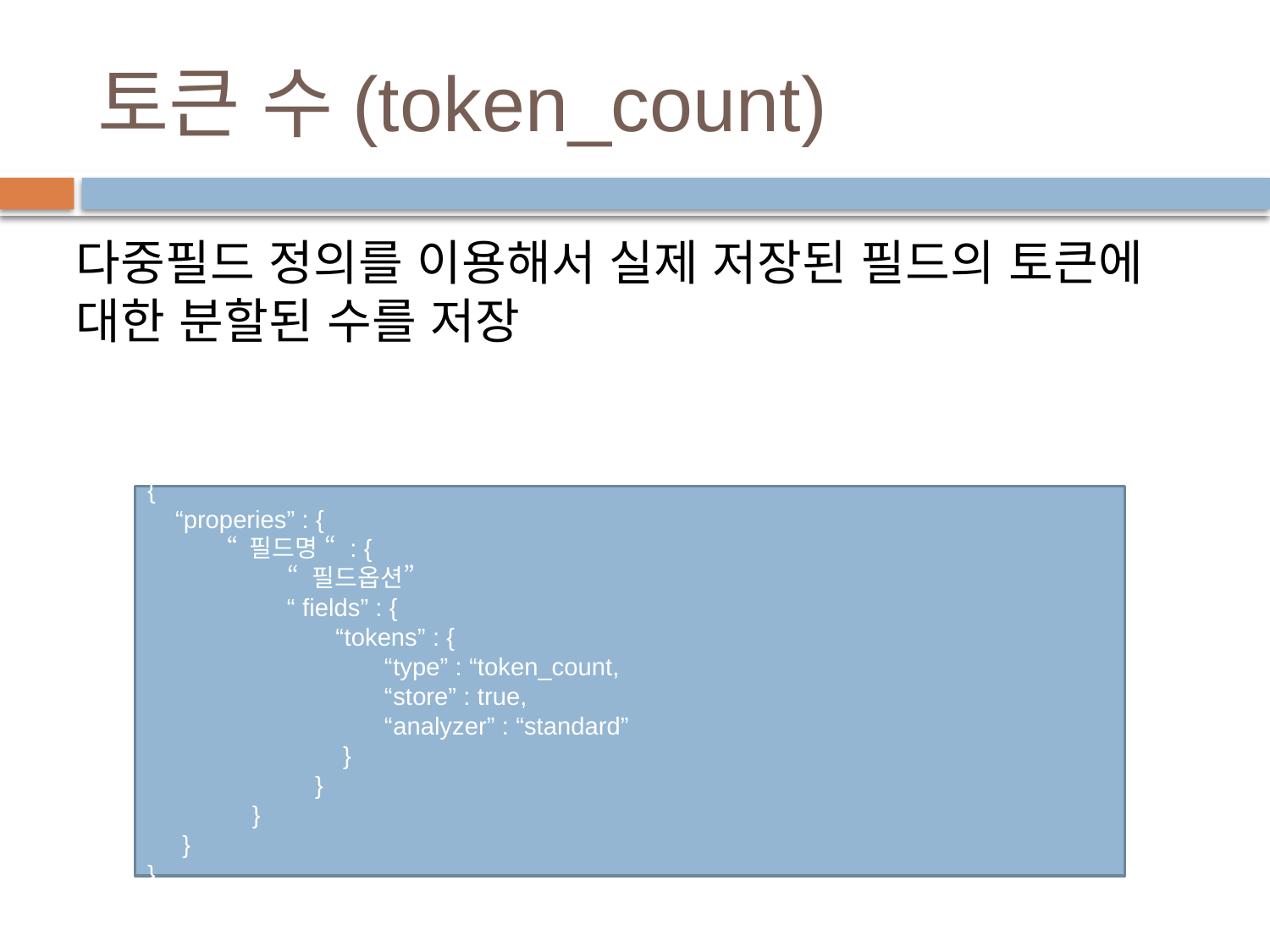

# 토큰 수(token_count)
다중필드 정의를 이용해서 실제 저장된 필드의 토큰에 대한 분할된 수를 저장
{
    “properies” : {
            “ 필드명 “ : {
                    “ 필드옵션”
                    “ fields” : {
                           “tokens” : {
                                  “type” : “token_count,
                                  “store” : true,
                                  “analyzer” : “standard”
                            }
                        }
               }
     }
}